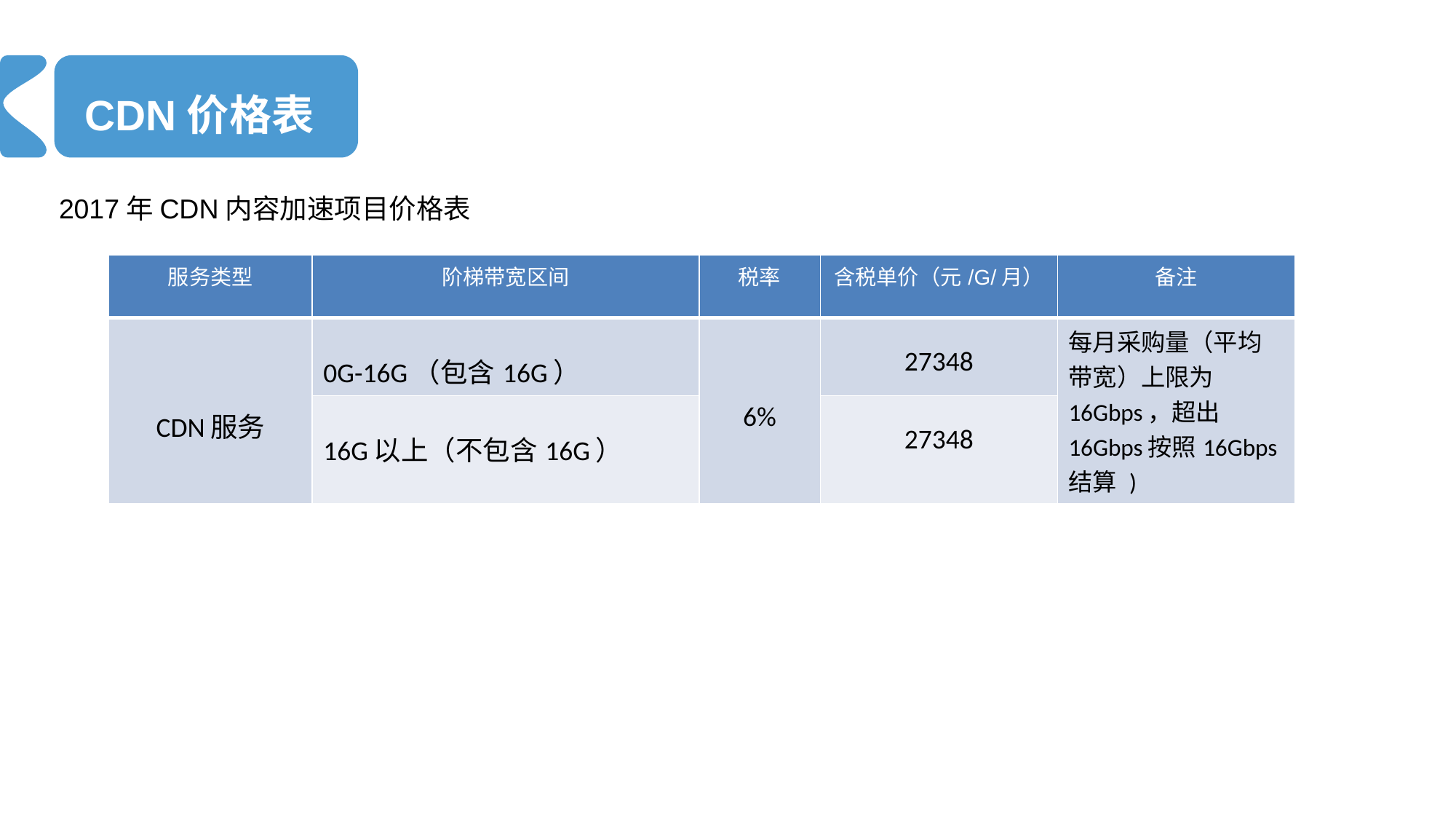

# CDN价格表
2017年CDN内容加速项目价格表
| 服务类型 | 阶梯带宽区间 | 税率 | 含税单价（元/G/月） | 备注 |
| --- | --- | --- | --- | --- |
| CDN服务 | 0G-16G（包含16G） | 6% | 27348 | 每月采购量（平均带宽）上限为16Gbps，超出16Gbps按照16Gbps结算 ) |
|  | 16G以上（不包含16G） |  | 27348 |  |